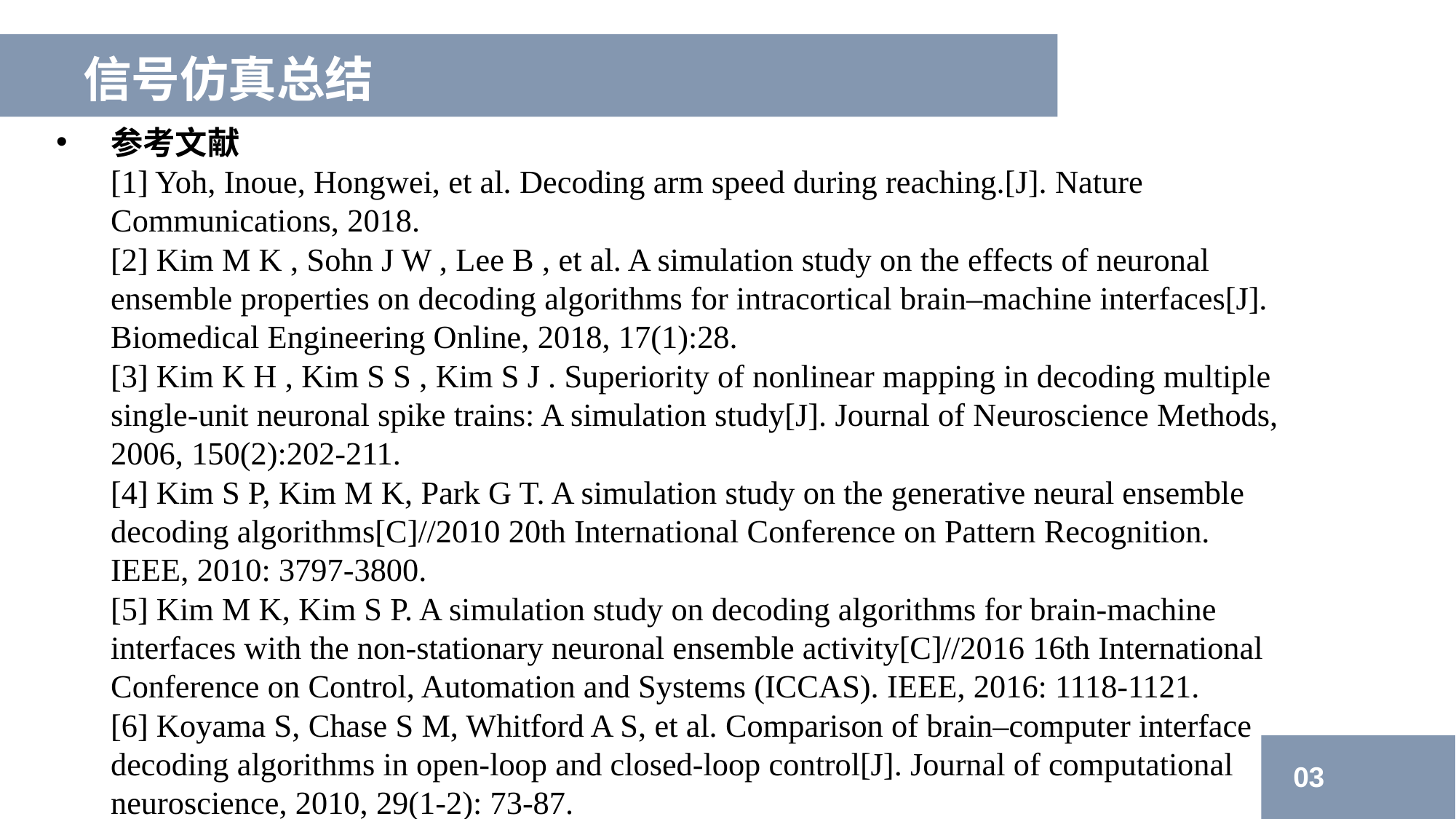

信号仿真总结

参考文献
[1] Yoh, Inoue, Hongwei, et al. Decoding arm speed during reaching.[J]. Nature Communications, 2018.
[2] Kim M K , Sohn J W , Lee B , et al. A simulation study on the effects of neuronal ensemble properties on decoding algorithms for intracortical brain–machine interfaces[J]. Biomedical Engineering Online, 2018, 17(1):28.
[3] Kim K H , Kim S S , Kim S J . Superiority of nonlinear mapping in decoding multiple single-unit neuronal spike trains: A simulation study[J]. Journal of Neuroscience Methods, 2006, 150(2):202-211.
[4] Kim S P, Kim M K, Park G T. A simulation study on the generative neural ensemble decoding algorithms[C]//2010 20th International Conference on Pattern Recognition. IEEE, 2010: 3797-3800.
[5] Kim M K, Kim S P. A simulation study on decoding algorithms for brain-machine interfaces with the non-stationary neuronal ensemble activity[C]//2016 16th International Conference on Control, Automation and Systems (ICCAS). IEEE, 2016: 1118-1121.
[6] Koyama S, Chase S M, Whitford A S, et al. Comparison of brain–computer interface decoding algorithms in open-loop and closed-loop control[J]. Journal of computational neuroscience, 2010, 29(1-2): 73-87.

03